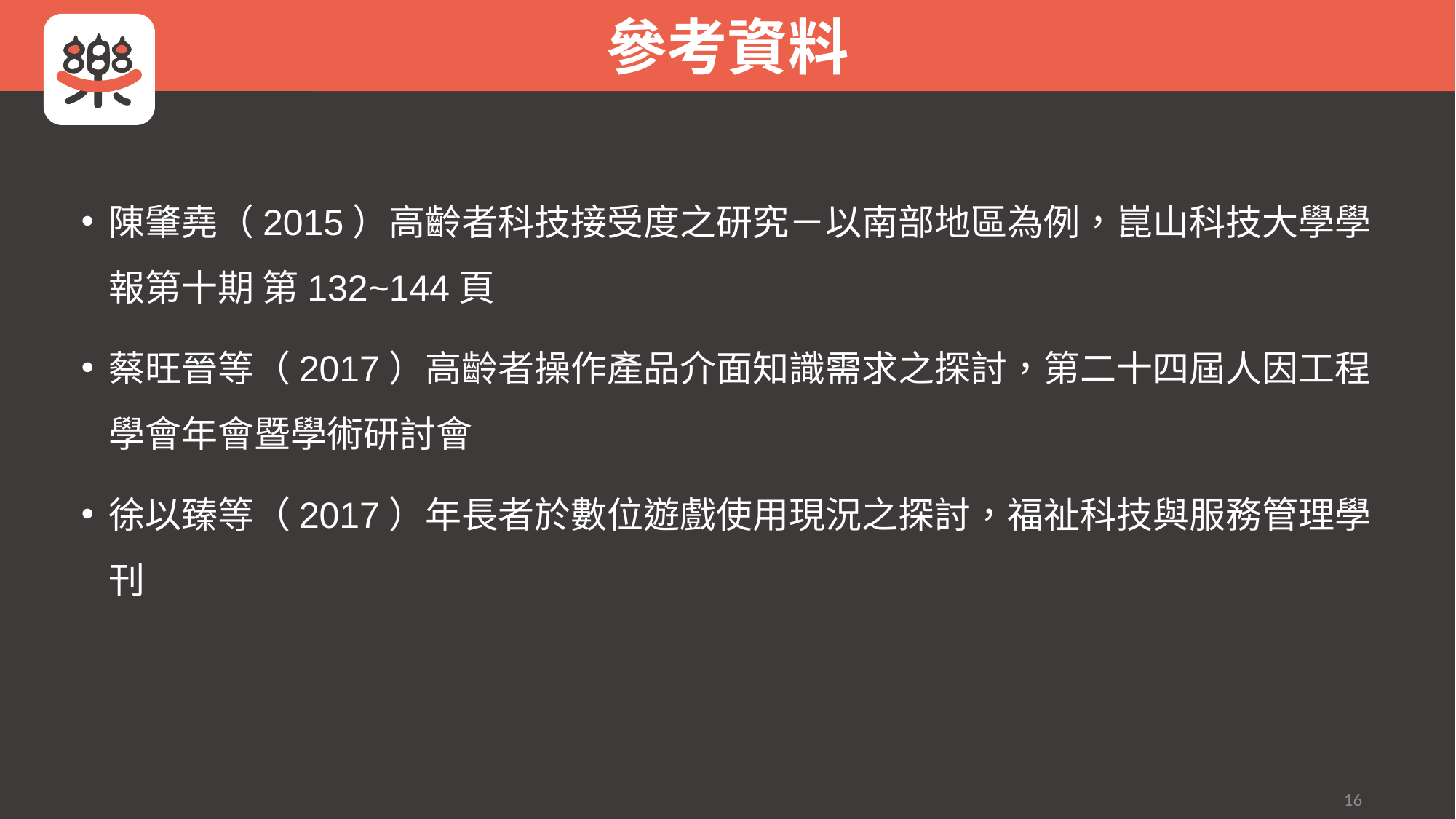

陳肇堯（2015）高齡者科技接受度之研究－以南部地區為例，崑山科技大學學報第十期 第132~144頁
蔡旺晉等（2017）高齡者操作產品介面知識需求之探討，第二十四屆人因工程學會年會暨學術研討會
徐以臻等（2017）年長者於數位遊戲使用現況之探討，福祉科技與服務管理學刊